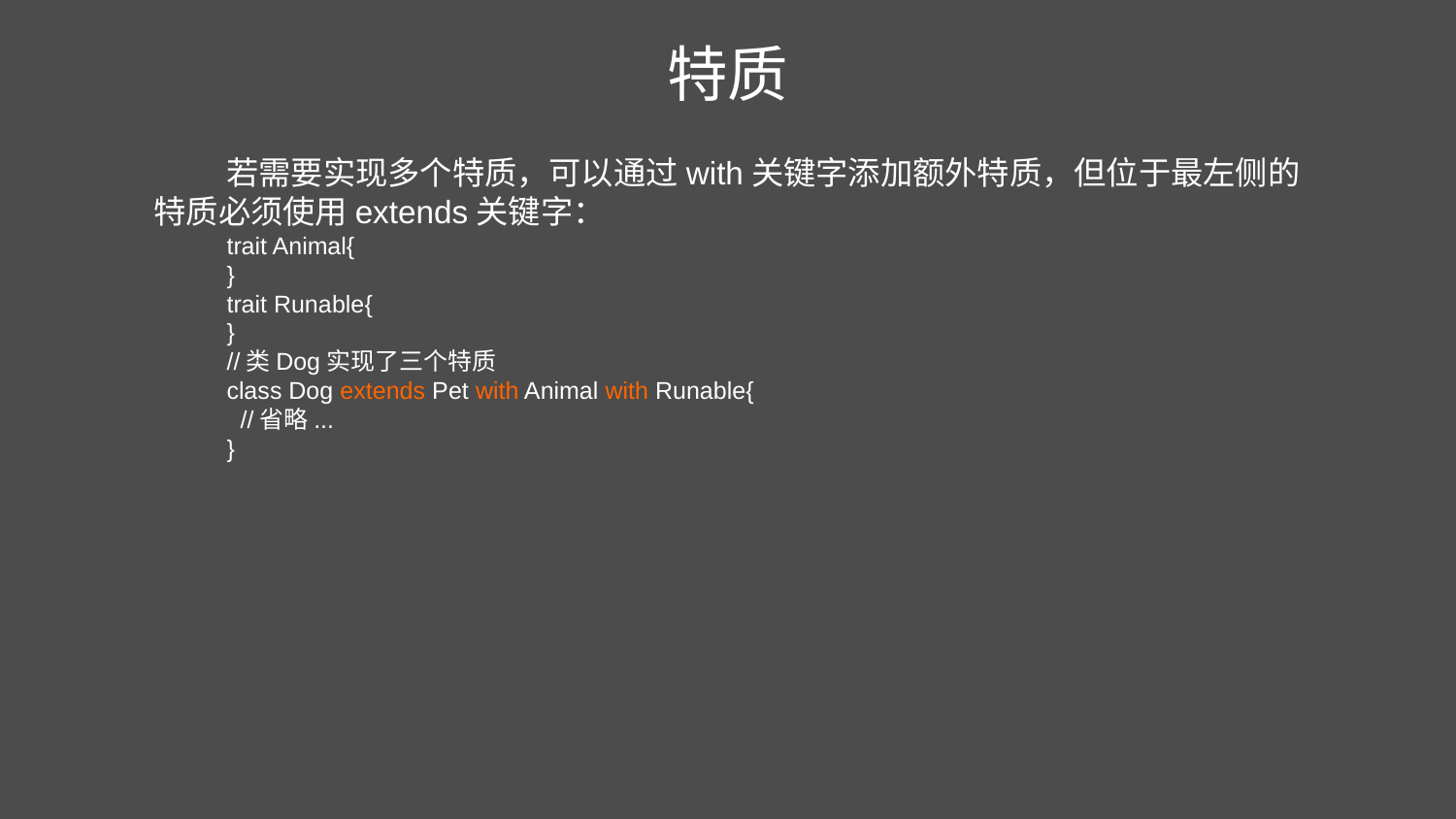

特质

若需要实现多个特质，可以通过with关键字添加额外特质，但位于最左侧的特质必须使用extends关键字：
trait Animal{
}
trait Runable{
}
//类Dog实现了三个特质
class Dog extends Pet with Animal with Runable{
  //省略...
}